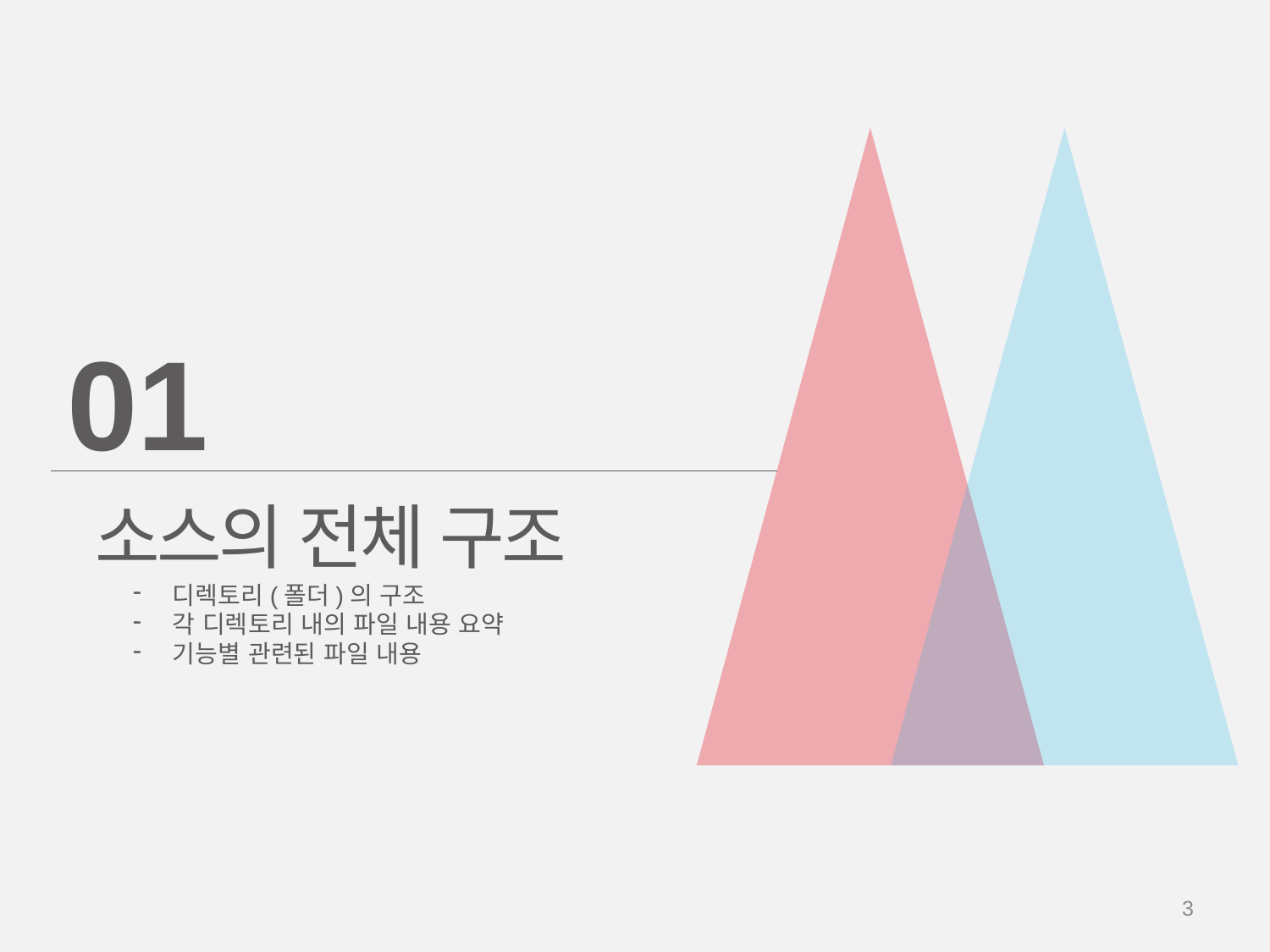

01
소스의 전체 구조
디렉토리(폴더)의 구조
각 디렉토리 내의 파일 내용 요약
기능별 관련된 파일 내용

3